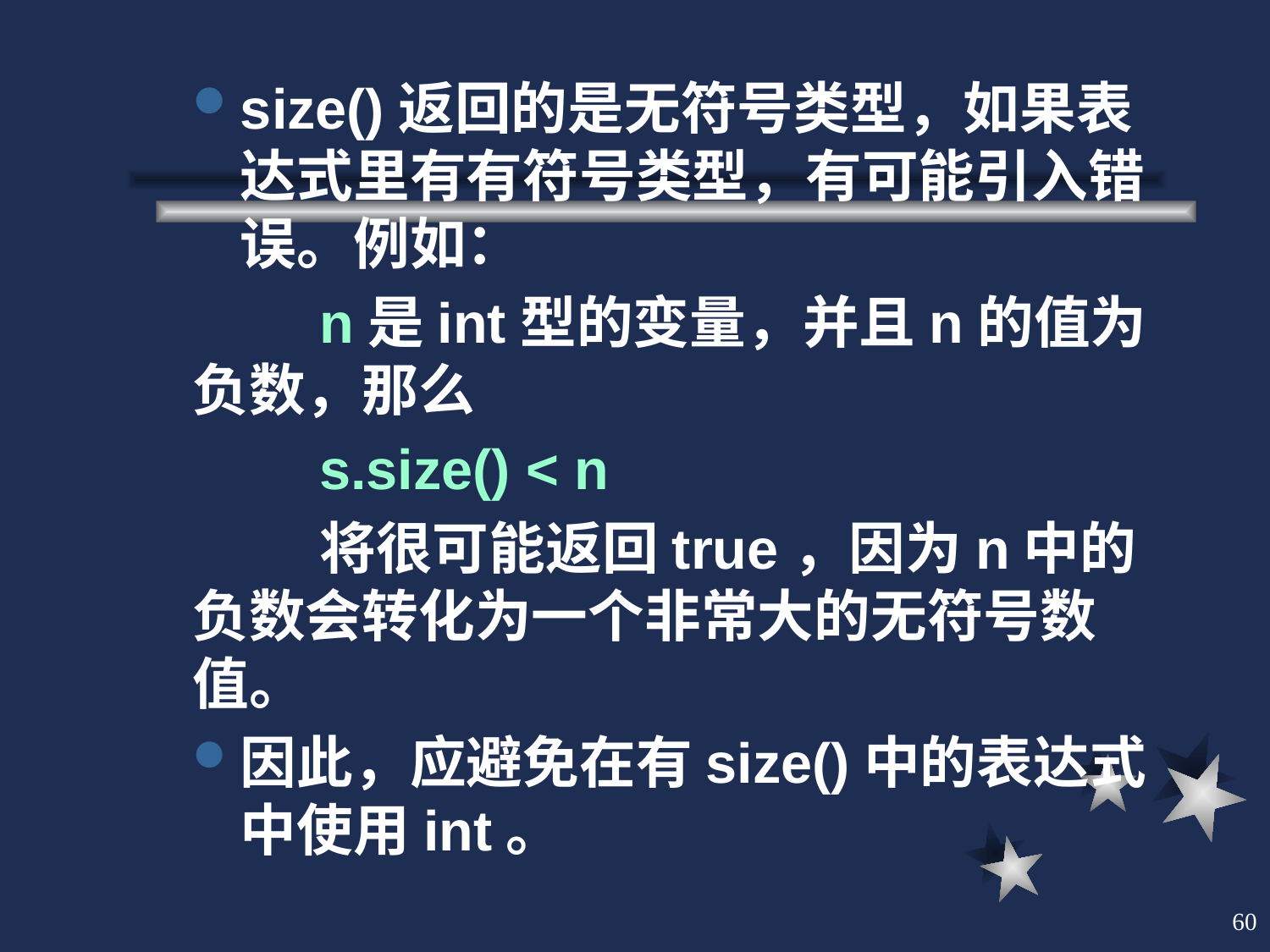

size()返回的是无符号类型，如果表达式里有有符号类型，有可能引入错误。例如：
	n是int型的变量，并且n的值为负数，那么
	s.size() < n
	将很可能返回true，因为n中的负数会转化为一个非常大的无符号数值。
因此，应避免在有size()中的表达式中使用int。
60